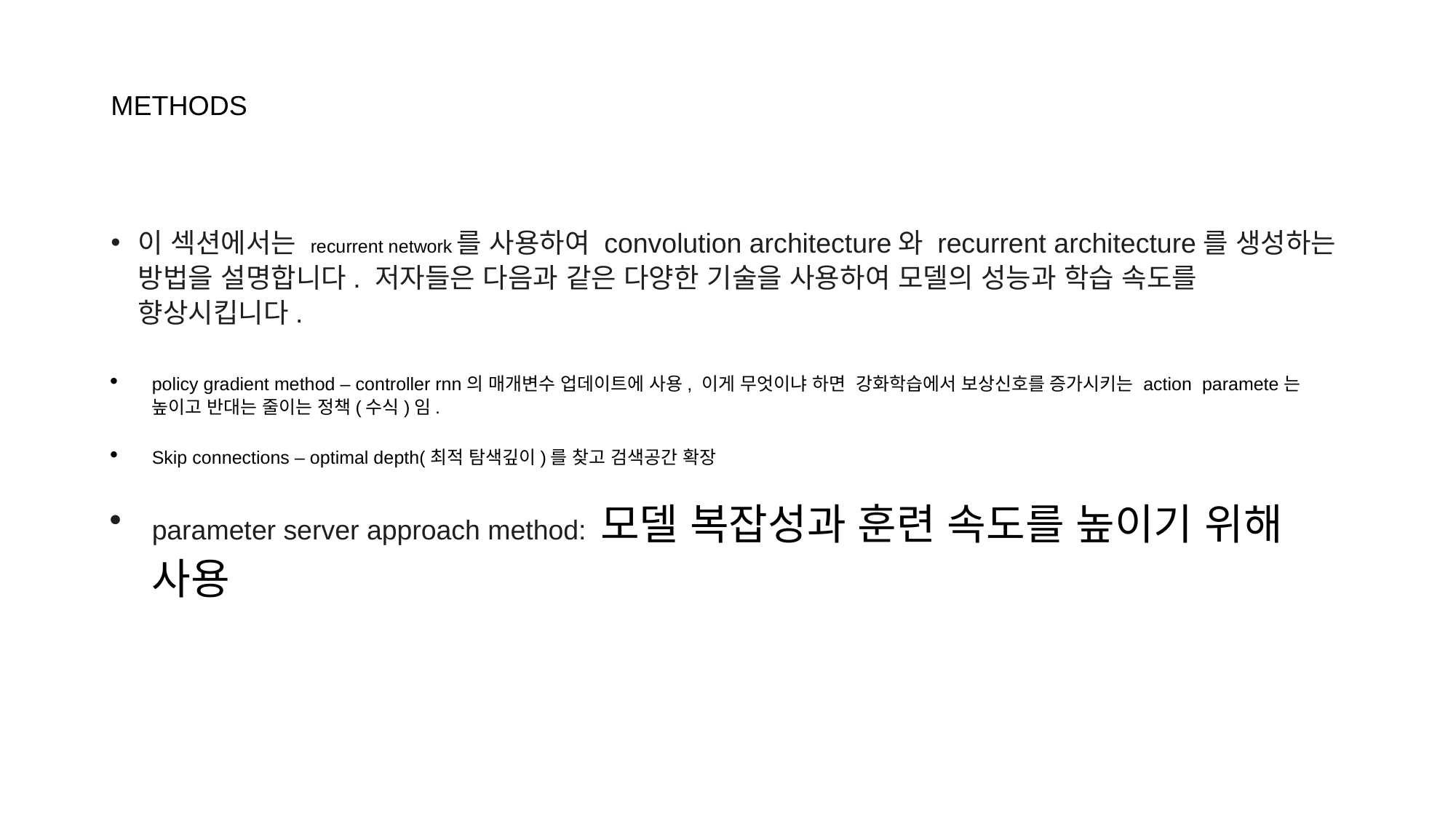

# METHODS
이 섹션에서는 recurrent network를 사용하여 convolution architecture와 recurrent architecture를 생성하는 방법을 설명합니다. 저자들은 다음과 같은 다양한 기술을 사용하여 모델의 성능과 학습 속도를 향상시킵니다.
policy gradient method – controller rnn의 매개변수 업데이트에 사용, 이게 무엇이냐 하면  강화학습에서 보상신호를 증가시키는 action  paramete는 높이고 반대는 줄이는 정책(수식)임.
Skip connections – optimal depth(최적 탐색깊이)를 찾고 검색공간 확장
parameter server approach method: 모델 복잡성과 훈련 속도를 높이기 위해 사용